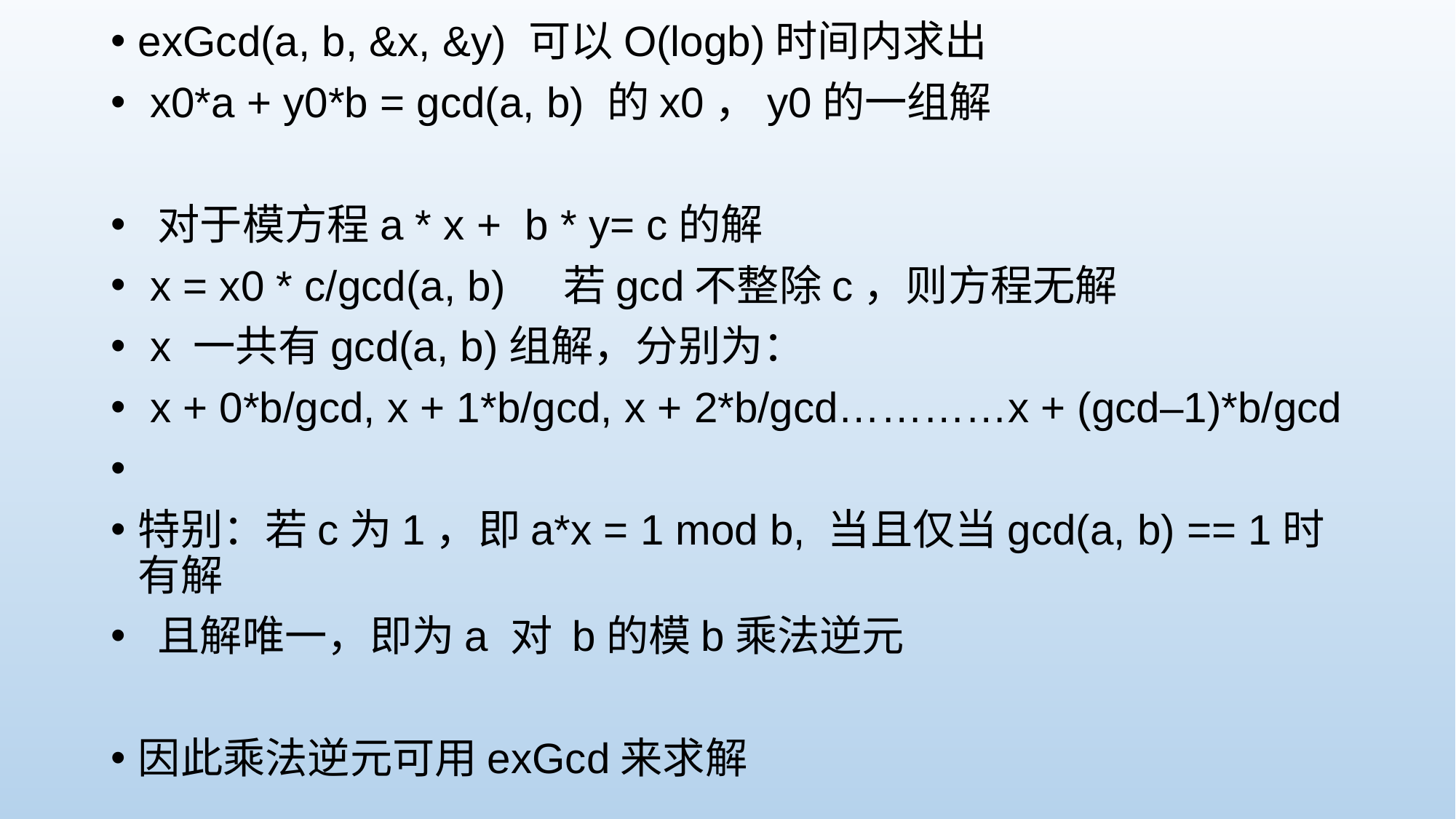

exGcd(a, b, &x, &y) 可以O(logb)时间内求出
 x0*a + y0*b = gcd(a, b) 的x0，y0的一组解

 对于模方程a * x +  b * y= c的解
 x = x0 * c/gcd(a, b)    若gcd不整除c，则方程无解
 x 一共有gcd(a, b)组解，分别为：
 x + 0*b/gcd, x + 1*b/gcd, x + 2*b/gcd…………x + (gcd–1)*b/gcd

特别：若c为1，即a*x = 1 mod b, 当且仅当gcd(a, b) == 1时有解
 且解唯一，即为a 对 b的模b乘法逆元

因此乘法逆元可用exGcd来求解